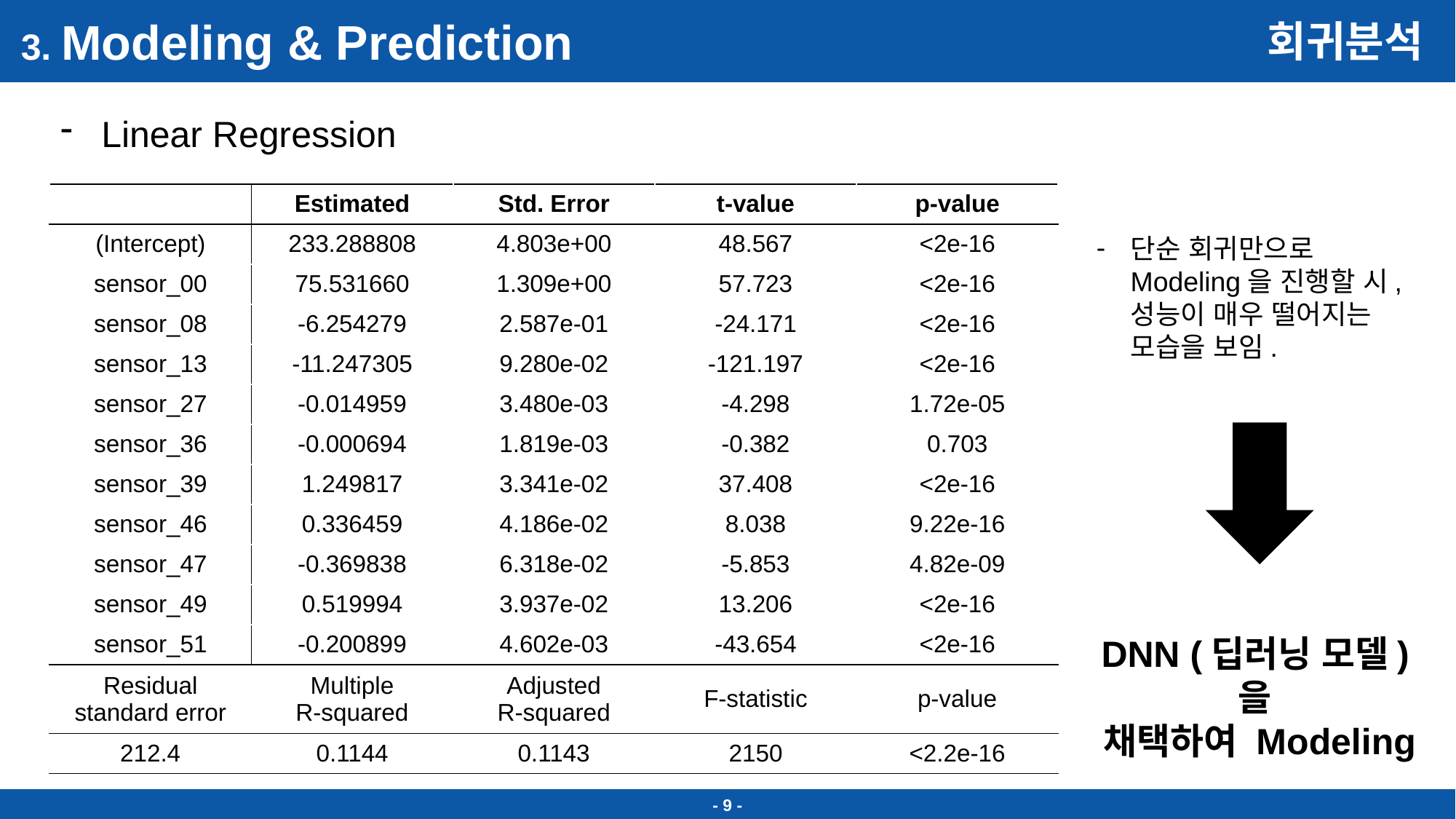

3. Modeling & Prediction
회귀분석
Linear Regression
|  | Estimated | Std. Error | t-value | p-value |
| --- | --- | --- | --- | --- |
| (Intercept) | 233.288808 | 4.803e+00 | 48.567 | <2e-16 |
| sensor\_00 | 75.531660 | 1.309e+00 | 57.723 | <2e-16 |
| sensor\_08 | -6.254279 | 2.587e-01 | -24.171 | <2e-16 |
| sensor\_13 | -11.247305 | 9.280e-02 | -121.197 | <2e-16 |
| sensor\_27 | -0.014959 | 3.480e-03 | -4.298 | 1.72e-05 |
| sensor\_36 | -0.000694 | 1.819e-03 | -0.382 | 0.703 |
| sensor\_39 | 1.249817 | 3.341e-02 | 37.408 | <2e-16 |
| sensor\_46 | 0.336459 | 4.186e-02 | 8.038 | 9.22e-16 |
| sensor\_47 | -0.369838 | 6.318e-02 | -5.853 | 4.82e-09 |
| sensor\_49 | 0.519994 | 3.937e-02 | 13.206 | <2e-16 |
| sensor\_51 | -0.200899 | 4.602e-03 | -43.654 | <2e-16 |
| Residual standard error | Multiple R-squared | Adjusted R-squared | F-statistic | p-value |
| 212.4 | 0.1144 | 0.1143 | 2150 | <2.2e-16 |
단순 회귀만으로Modeling을 진행할 시, 성능이 매우 떨어지는     모습을 보임.

DNN (딥러닝 모델)을
채택하여 Modeling
- 9 -